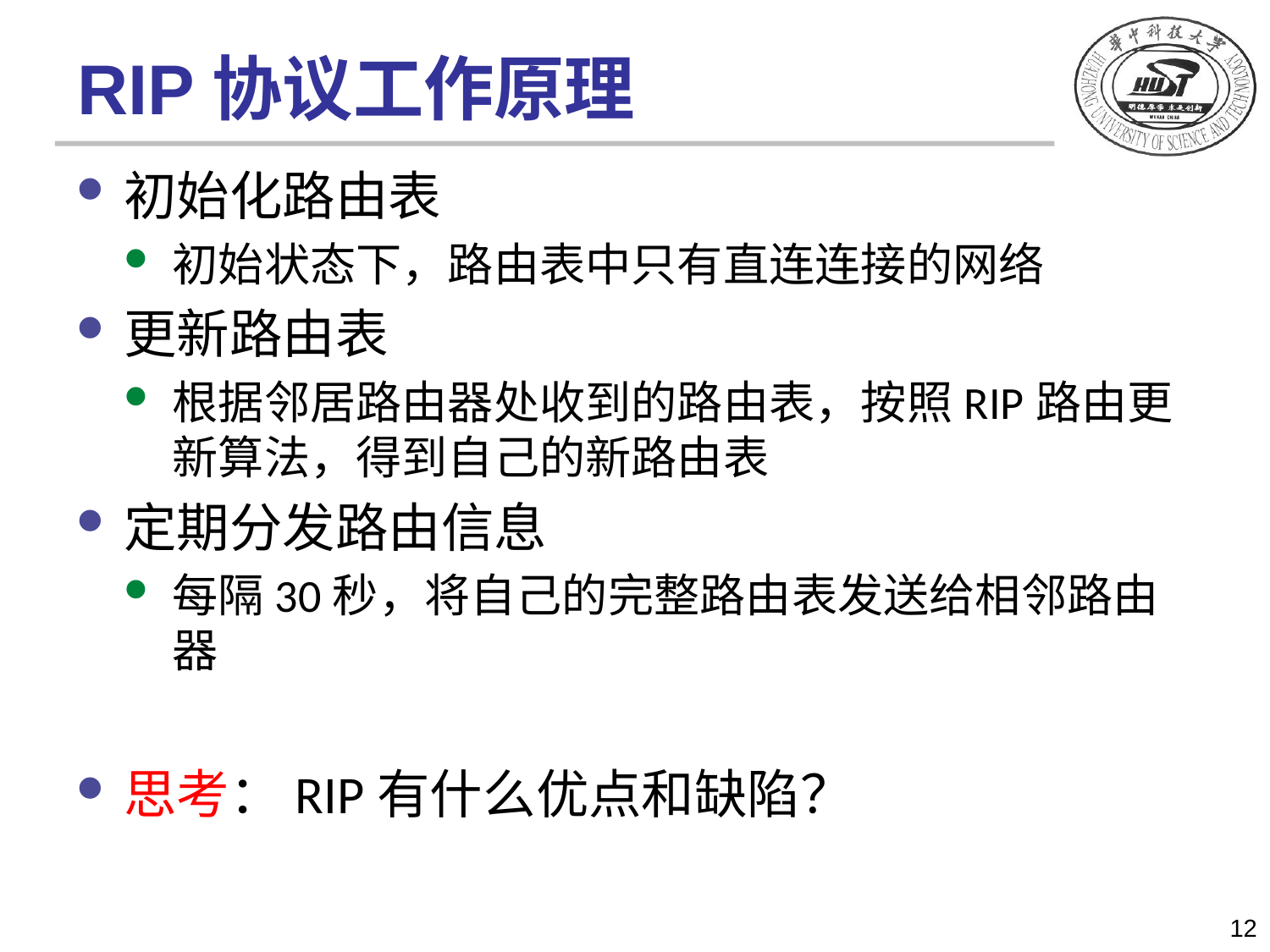

# RIP协议工作原理
初始化路由表
初始状态下，路由表中只有直连连接的网络
更新路由表
根据邻居路由器处收到的路由表，按照RIP路由更新算法，得到自己的新路由表
定期分发路由信息
每隔30秒，将自己的完整路由表发送给相邻路由器

思考：RIP有什么优点和缺陷？

12